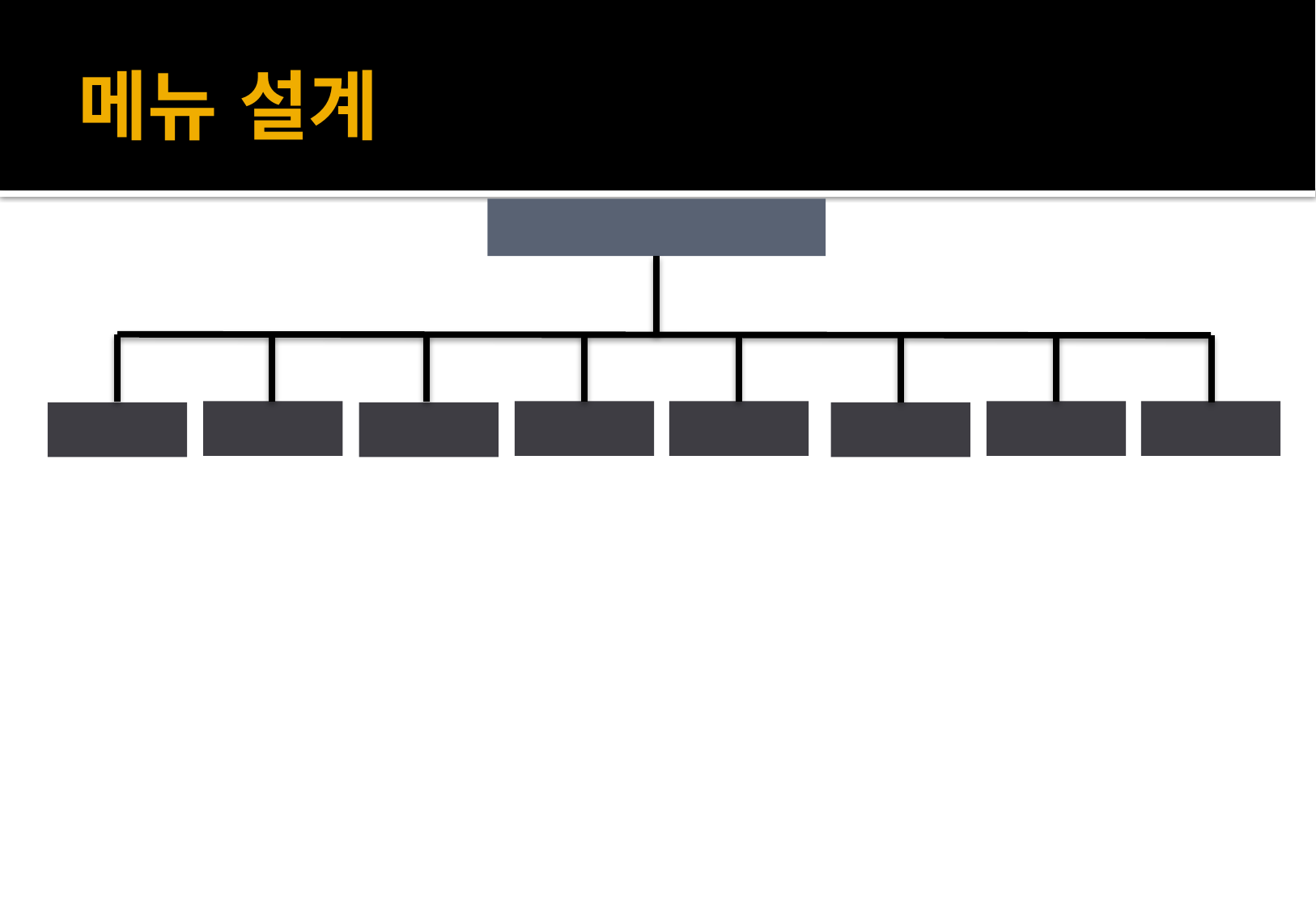

# 메뉴 설계
마이 페이지
주문조회
1:1문의
배송지
상품문의
쿠폰
장바구니
구매후기
적립금